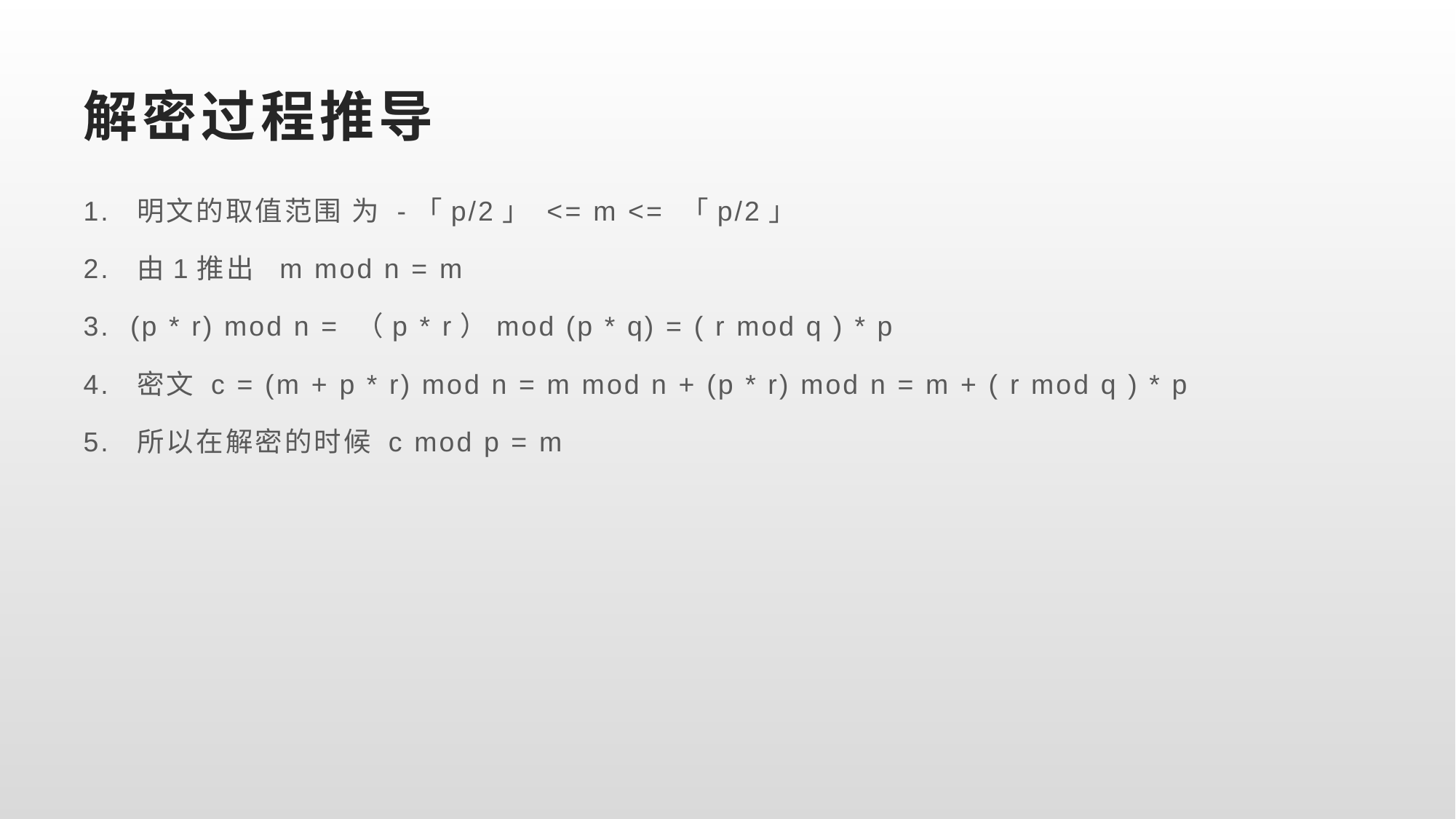

# 解密过程推导
1.  明文的取值范围 为 -「p/2」 <= m <= 「p/2」
2.  由1推出  m mod n = m
3.  (p * r) mod n = （p * r）mod (p * q) = ( r mod q ) * p
4.  密文 c = (m + p * r) mod n = m mod n + (p * r) mod n = m + ( r mod q ) * p
5.  所以在解密的时候 c mod p = m